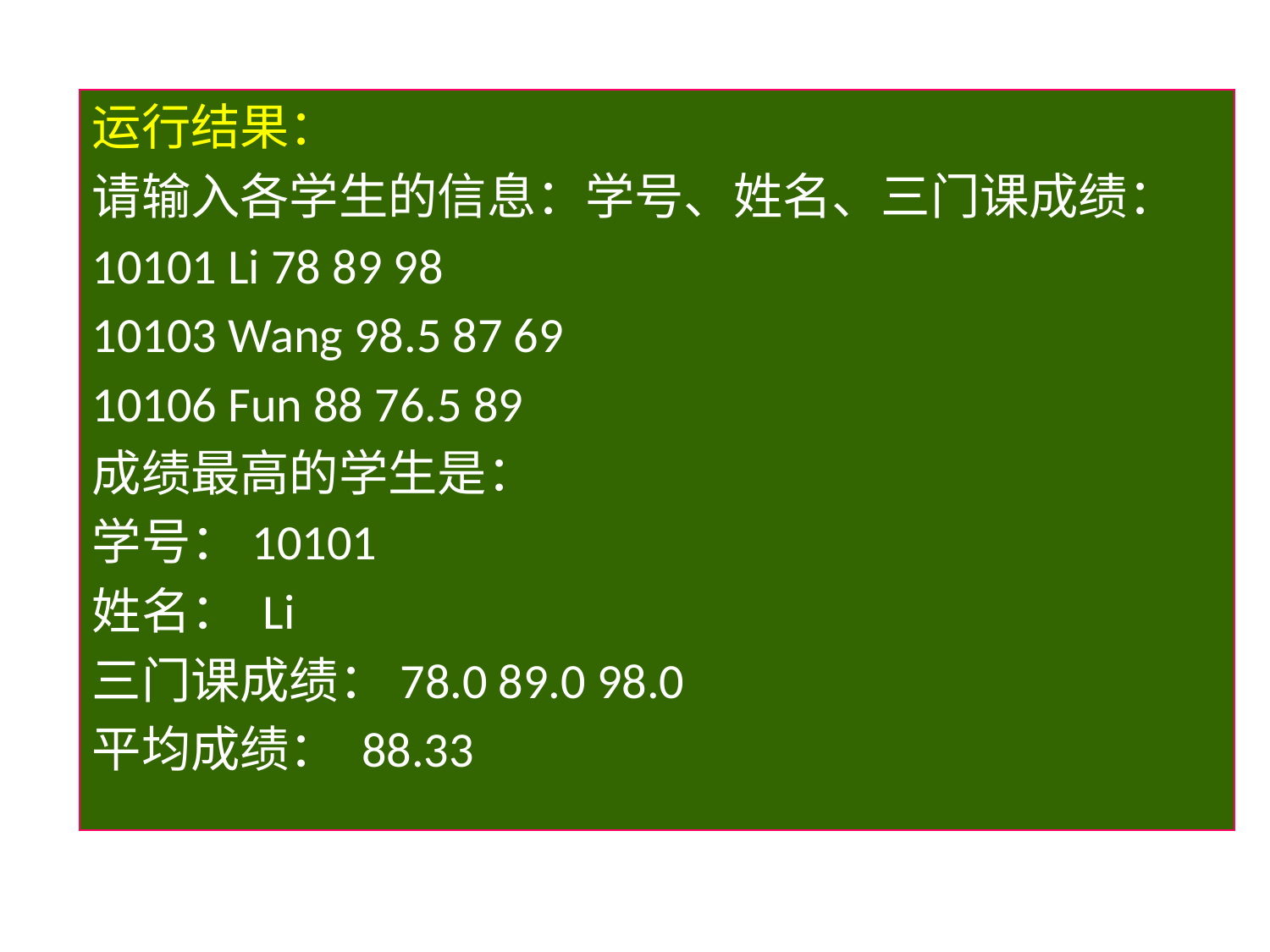

运行结果：
请输入各学生的信息：学号、姓名、三门课成绩：
10101 Li 78 89 98
10103 Wang 98.5 87 69
10106 Fun 88 76.5 89
成绩最高的学生是：
学号：10101
姓名： Li
三门课成绩：78.0 89.0 98.0
平均成绩： 88.33